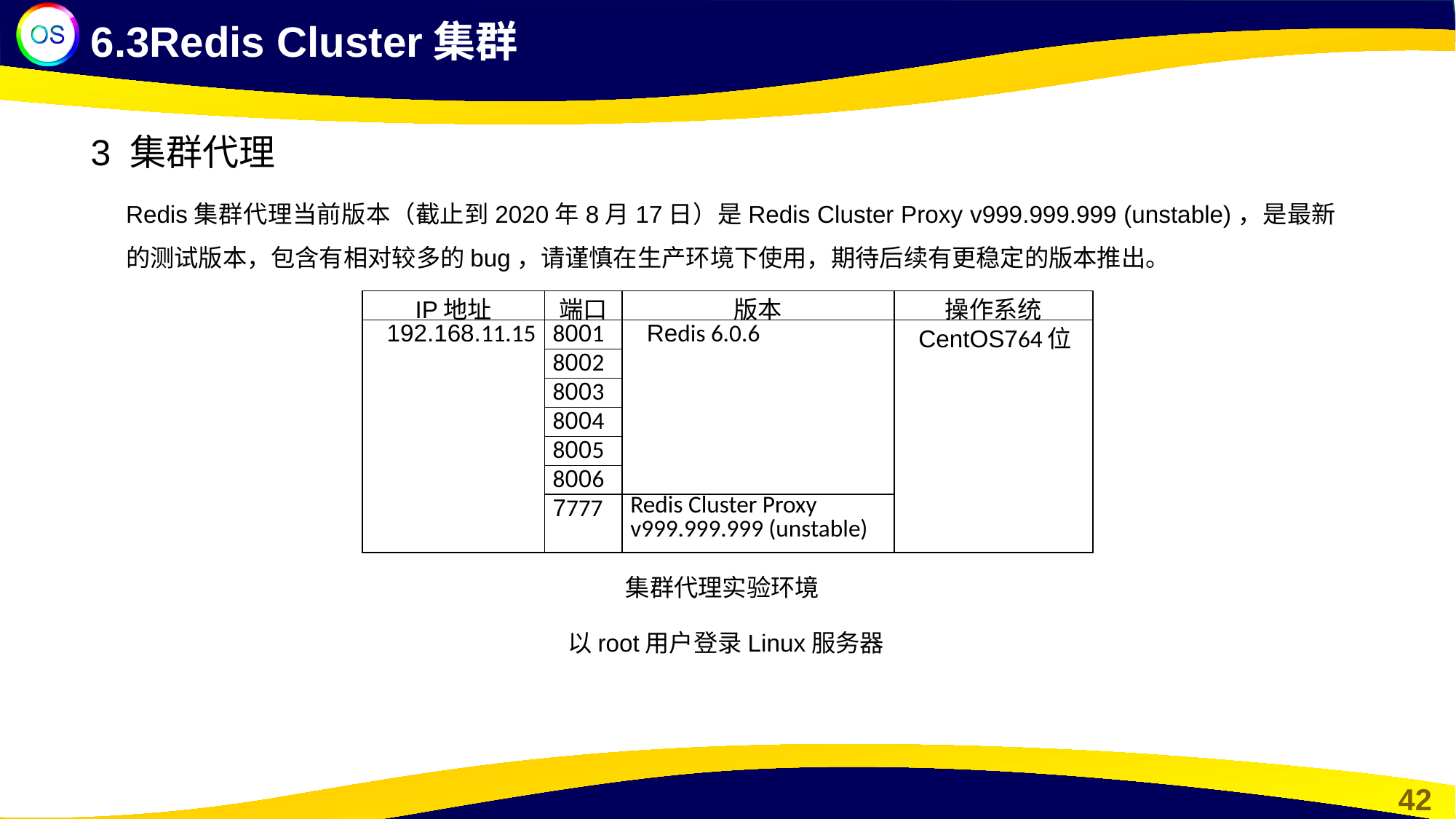

6.3Redis Cluster集群
3 集群代理
Redis集群代理当前版本（截止到2020年8月17日）是Redis Cluster Proxy v999.999.999 (unstable)，是最新的测试版本，包含有相对较多的bug，请谨慎在生产环境下使用，期待后续有更稳定的版本推出。
| IP地址 | 端口 | 版本 | 操作系统 |
| --- | --- | --- | --- |
| 192.168.11.15 | 8001 | Redis 6.0.6 | CentOS764位 |
|  | 8002 |  |  |
|  | 8003 |  |  |
|  | 8004 |  |  |
|  | 8005 |  |  |
|  | 8006 |  |  |
|  | 7777 | Redis Cluster Proxy v999.999.999 (unstable) |  |
集群代理实验环境
以root用户登录Linux服务器